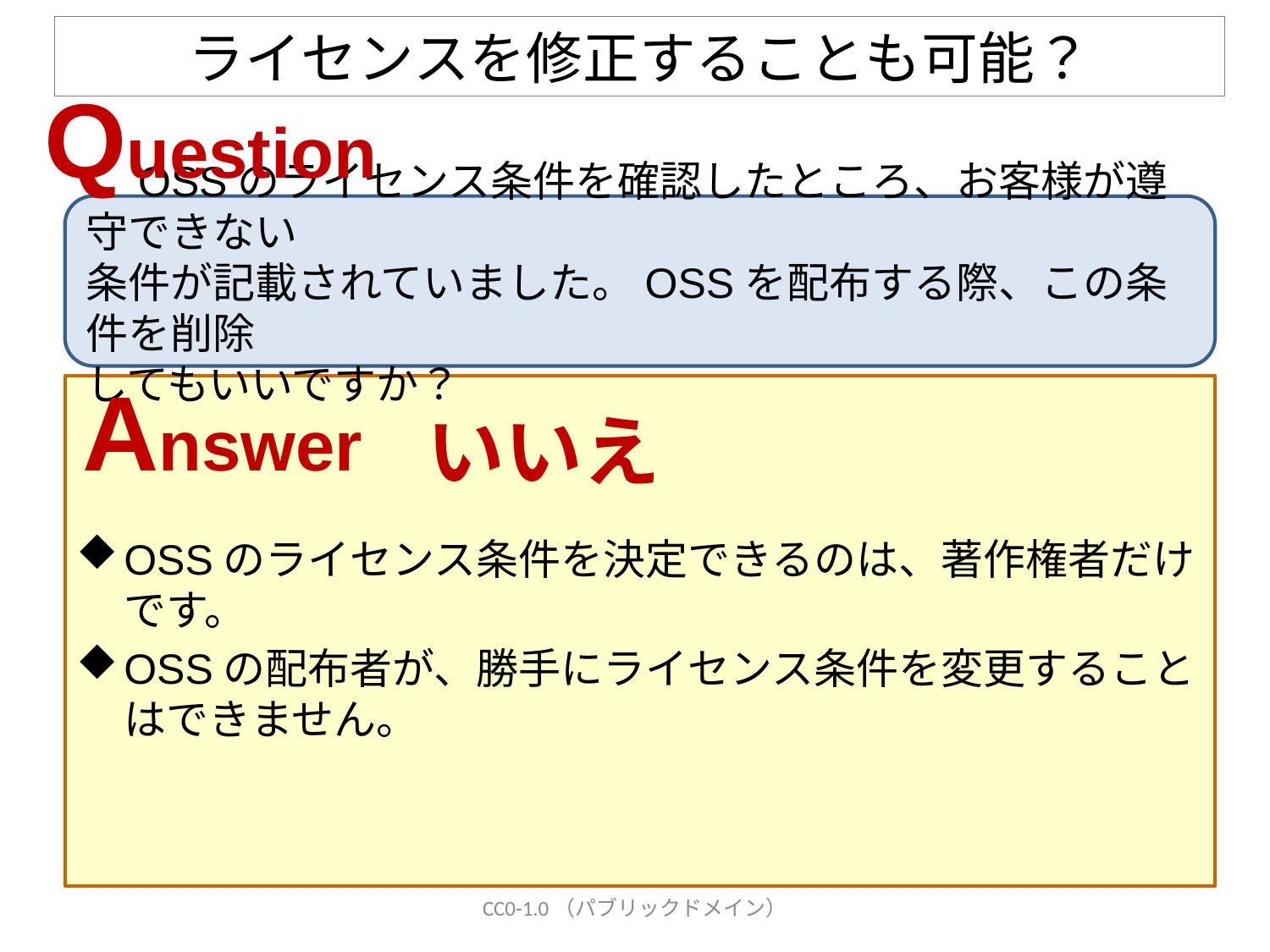

# ライセンスを修正することも可能？
Question
　OSSのライセンス条件を確認したところ、お客様が遵守できない
条件が記載されていました。OSSを配布する際、この条件を削除
してもいいですか？
Answer

いいえ
OSSのライセンス条件を決定できるのは、著作権者だけです。
OSSの配布者が、勝手にライセンス条件を変更することはできません。
CC0-1.0（パブリックドメイン）